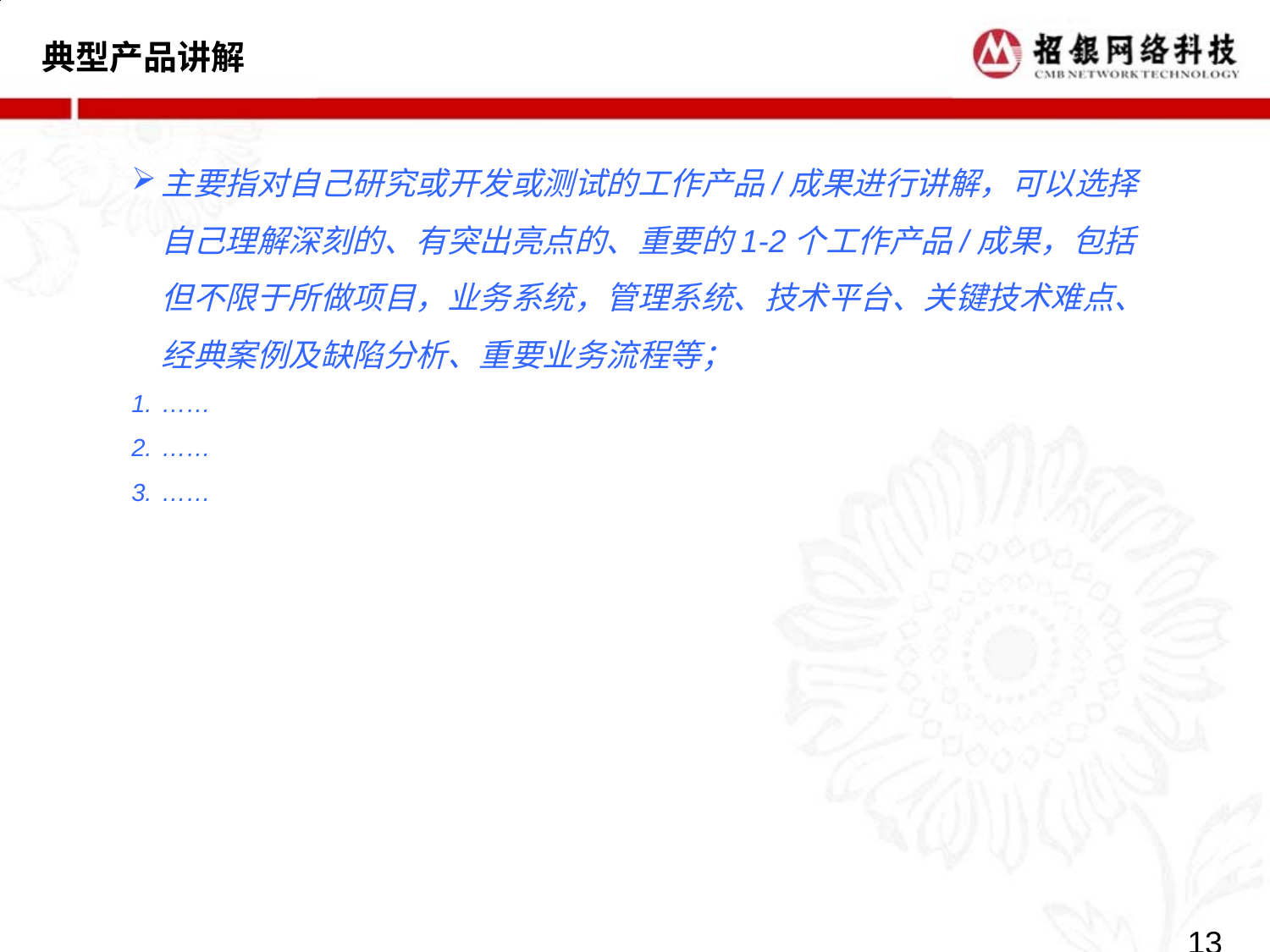

典型产品讲解
主要指对自己研究或开发或测试的工作产品/成果进行讲解，可以选择自己理解深刻的、有突出亮点的、重要的1-2个工作产品/成果，包括但不限于所做项目，业务系统，管理系统、技术平台、关键技术难点、经典案例及缺陷分析、重要业务流程等；
……
……
……
13